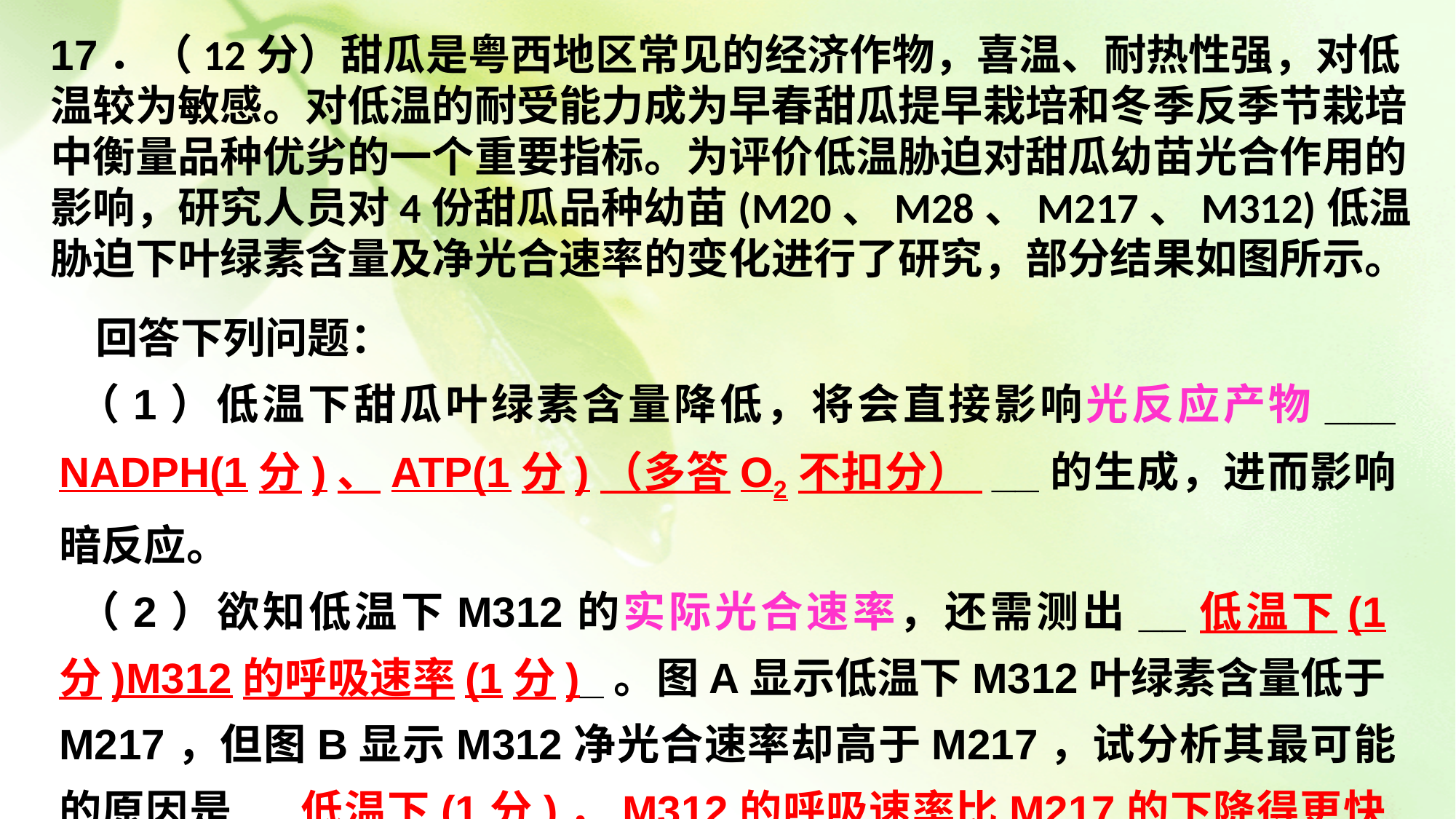

17．（12分）甜瓜是粤西地区常见的经济作物，喜温、耐热性强，对低温较为敏感。对低温的耐受能力成为早春甜瓜提早栽培和冬季反季节栽培中衡量品种优劣的一个重要指标。为评价低温胁迫对甜瓜幼苗光合作用的影响，研究人员对4份甜瓜品种幼苗(M20、M28、M217、M312)低温胁迫下叶绿素含量及净光合速率的变化进行了研究，部分结果如图所示。
回答下列问题：
（1）低温下甜瓜叶绿素含量降低，将会直接影响光反应产物___ NADPH(1分)、ATP(1分)（多答O2不扣分） __的生成，进而影响暗反应。
（2）欲知低温下M312的实际光合速率，还需测出__低温下(1分)M312的呼吸速率(1分)_。图A显示低温下M312叶绿素含量低于M217，但图B显示M312净光合速率却高于M217，试分析其最可能的原因是__低温下(1分)，M312的呼吸速率比M217的下降得更快(1分)_。